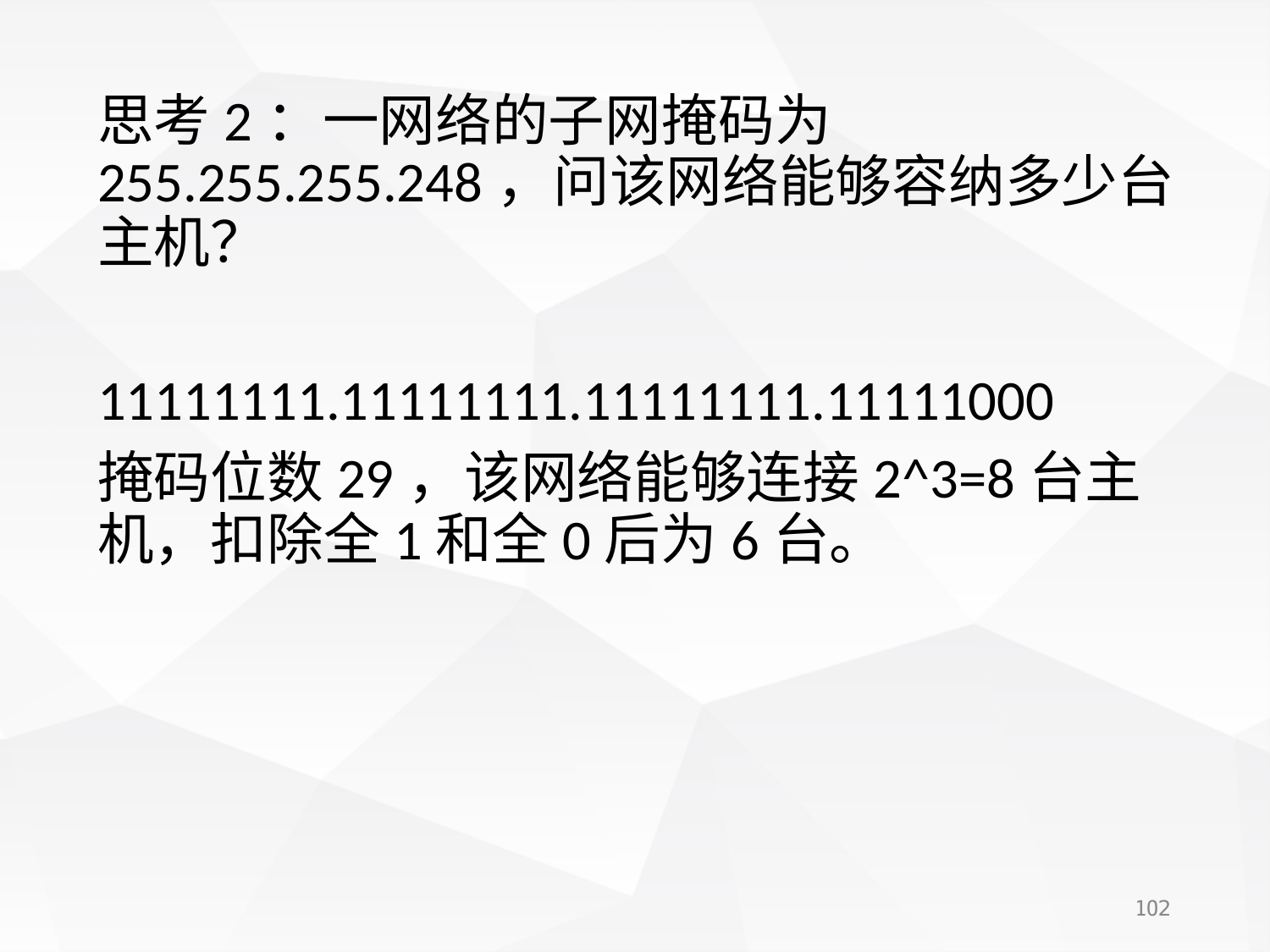

思考2：一网络的子网掩码为255.255.255.248，问该网络能够容纳多少台主机？

11111111.11111111.11111111.11111000
掩码位数29，该网络能够连接2^3=8台主机，扣除全1和全0后为6台。
102